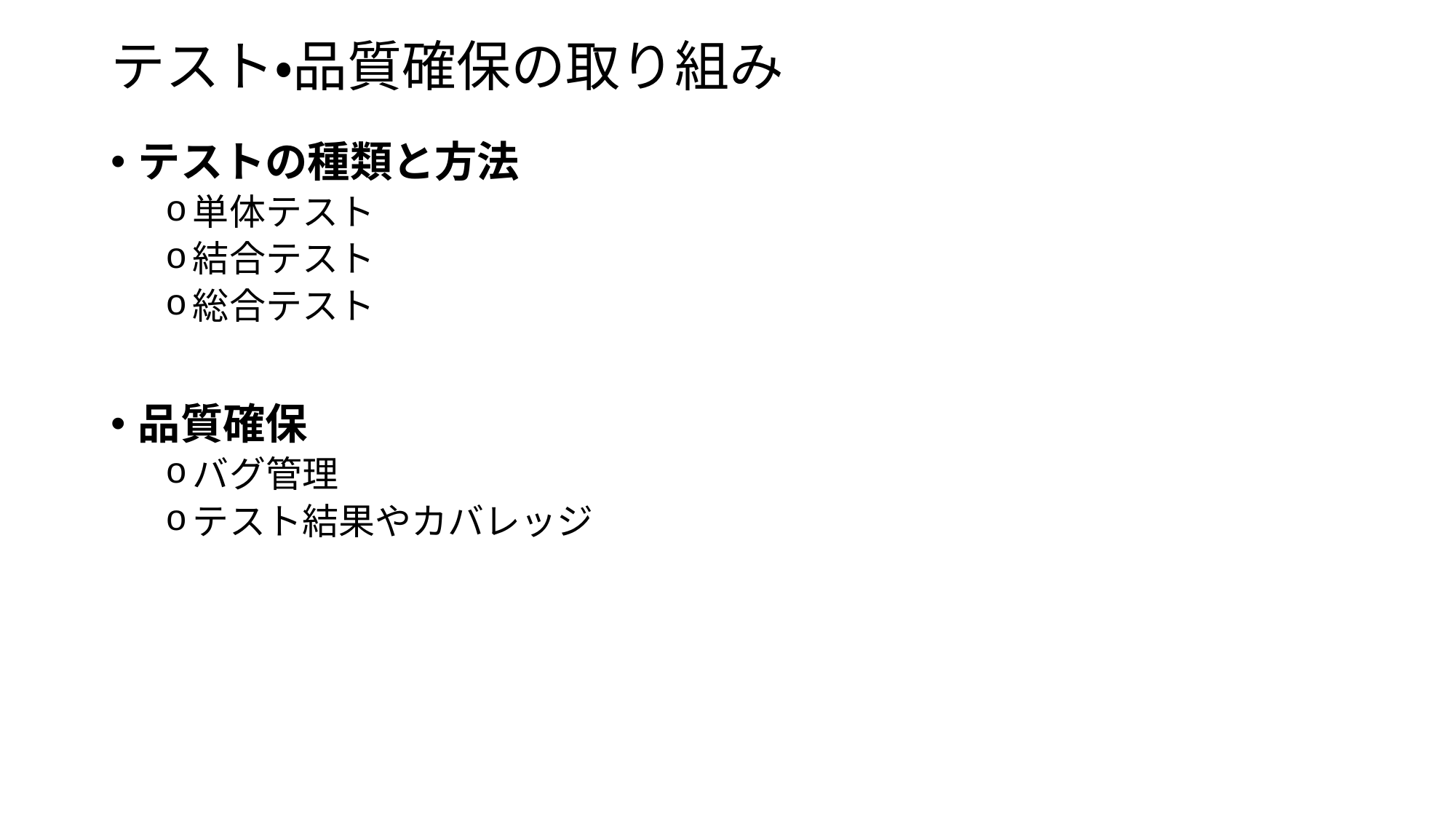

# テスト・品質確保の取り組み
テストの種類と方法
単体テスト
結合テスト
総合テスト

品質確保
バグ管理
テスト結果やカバレッジ